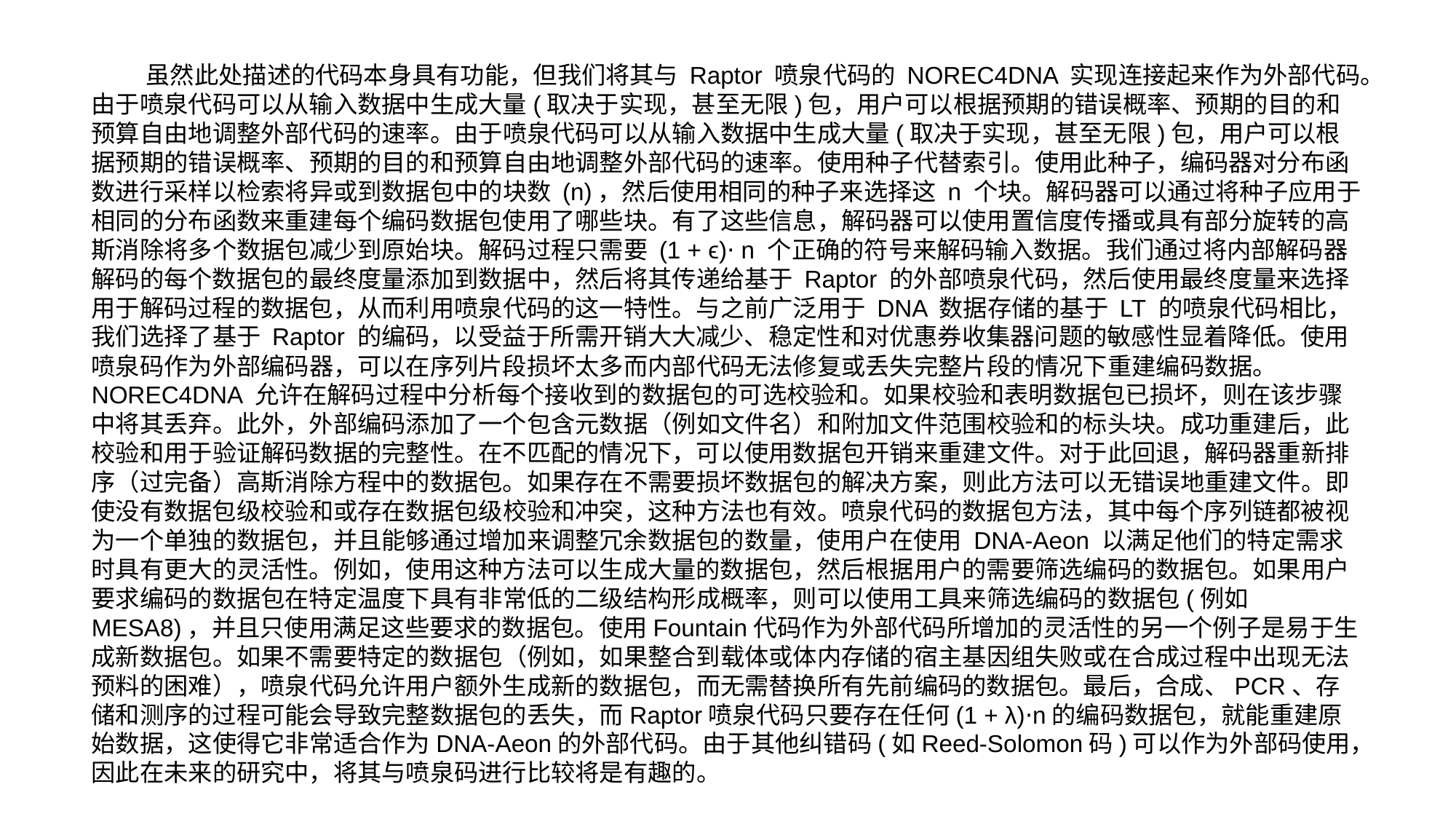

虽然此处描述的代码本身具有功能，但我们将其与 Raptor 喷泉代码的 NOREC4DNA 实现连接起来作为外部代码。由于喷泉代码可以从输入数据中生成大量(取决于实现，甚至无限)包，用户可以根据预期的错误概率、预期的目的和预算自由地调整外部代码的速率。由于喷泉代码可以从输入数据中生成大量(取决于实现，甚至无限)包，用户可以根据预期的错误概率、预期的目的和预算自由地调整外部代码的速率。使用种子代替索引。使用此种子，编码器对分布函数进行采样以检索将异或到数据包中的块数 (n)，然后使用相同的种子来选择这 n 个块。解码器可以通过将种子应用于相同的分布函数来重建每个编码数据包使用了哪些块。有了这些信息，解码器可以使用置信度传播或具有部分旋转的高斯消除将多个数据包减少到原始块。解码过程只需要 (1 + ϵ)⋅ n 个正确的符号来解码输入数据。我们通过将内部解码器解码的每个数据包的最终度量添加到数据中，然后将其传递给基于 Raptor 的外部喷泉代码，然后使用最终度量来选择用于解码过程的数据包，从而利用喷泉代码的这一特性。与之前广泛用于 DNA 数据存储的基于 LT 的喷泉代码相比，我们选择了基于 Raptor 的编码，以受益于所需开销大大减少、稳定性和对优惠券收集器问题的敏感性显着降低。使用喷泉码作为外部编码器，可以在序列片段损坏太多而内部代码无法修复或丢失完整片段的情况下重建编码数据。 NOREC4DNA 允许在解码过程中分析每个接收到的数据包的可选校验和。如果校验和表明数据包已损坏，则在该步骤中将其丢弃。此外，外部编码添加了一个包含元数据（例如文件名）和附加文件范围校验和的标头块。成功重建后，此校验和用于验证解码数据的完整性。在不匹配的情况下，可以使用数据包开销来重建文件。对于此回退，解码器重新排序（过完备）高斯消除方程中的数据包。如果存在不需要损坏数据包的解决方案，则此方法可以无错误地重建文件。即使没有数据包级校验和或存在数据包级校验和冲突，这种方法也有效。喷泉代码的数据包方法，其中每个序列链都被视为一个单独的数据包，并且能够通过增加来调整冗余数据包的数量，使用户在使用 DNA-Aeon 以满足他们的特定需求时具有更大的灵活性。例如，使用这种方法可以生成大量的数据包，然后根据用户的需要筛选编码的数据包。如果用户要求编码的数据包在特定温度下具有非常低的二级结构形成概率，则可以使用工具来筛选编码的数据包(例如MESA8)，并且只使用满足这些要求的数据包。使用Fountain代码作为外部代码所增加的灵活性的另一个例子是易于生成新数据包。如果不需要特定的数据包（例如，如果整合到载体或体内存储的宿主基因组失败或在合成过程中出现无法预料的困难），喷泉代码允许用户额外生成新的数据包，而无需替换所有先前编码的数据包。最后，合成、PCR、存储和测序的过程可能会导致完整数据包的丢失，而Raptor喷泉代码只要存在任何(1 + λ)⋅n的编码数据包，就能重建原始数据，这使得它非常适合作为DNA-Aeon的外部代码。由于其他纠错码(如Reed-Solomon码)可以作为外部码使用，因此在未来的研究中，将其与喷泉码进行比较将是有趣的。